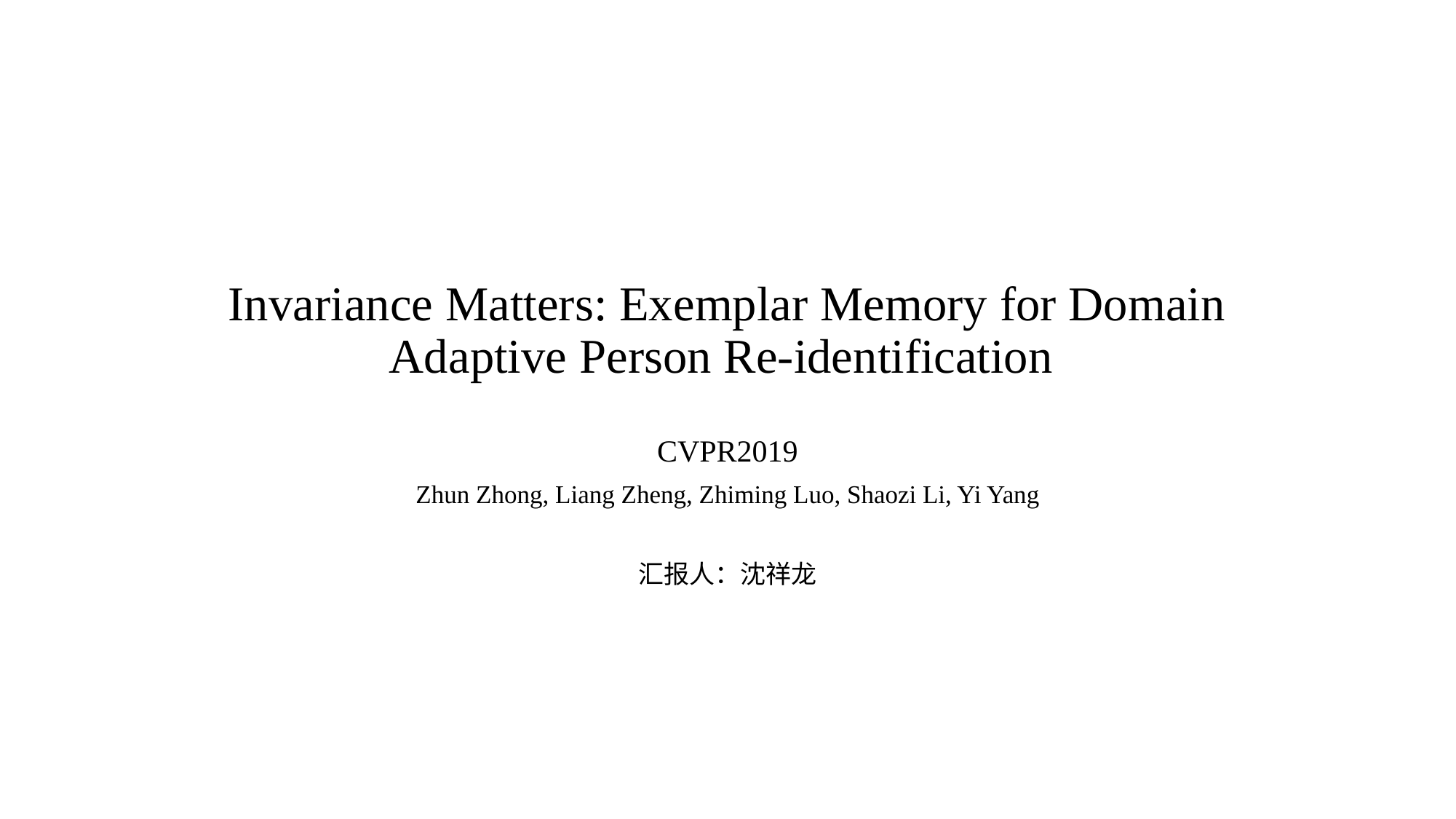

# Invariance Matters: Exemplar Memory for Domain Adaptive Person Re-identification
CVPR2019
Zhun Zhong, Liang Zheng, Zhiming Luo, Shaozi Li, Yi Yang

汇报人：沈祥龙